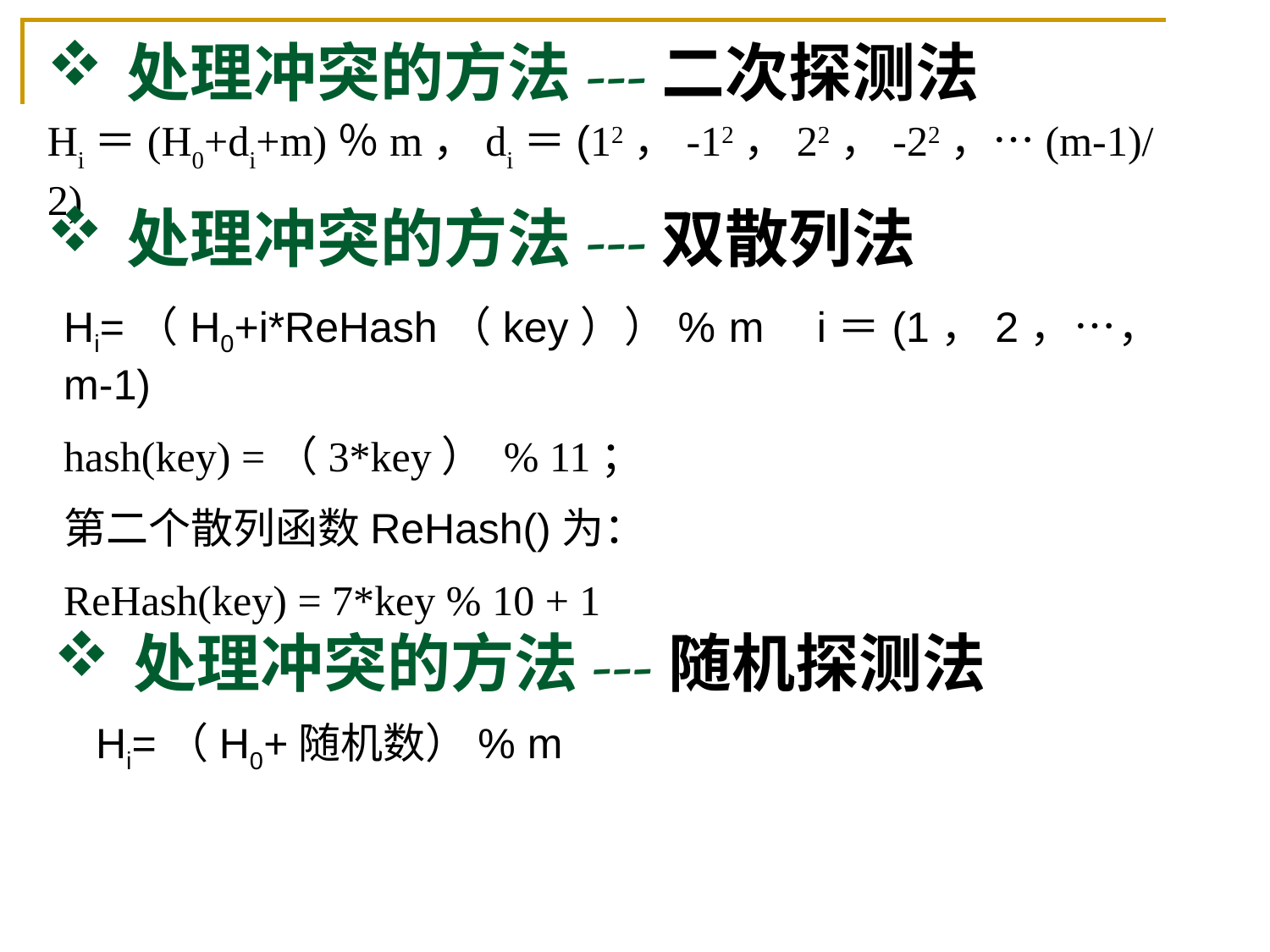

处理冲突的方法---二次探测法
Hi＝(H0+di+m)％m，di＝(12，-12，22，-22，…(m-1)/2)
 9.3   哈希表
处理冲突的方法---双散列法

Hi=（H0+i*ReHash（key））% m    i＝(1，2，…，m-1)
hash(key) =（3*key） % 11；
第二个散列函数ReHash()为：
ReHash(key) = 7*key % 10 + 1
处理冲突的方法---随机探测法
Hi=（H0+随机数）% m